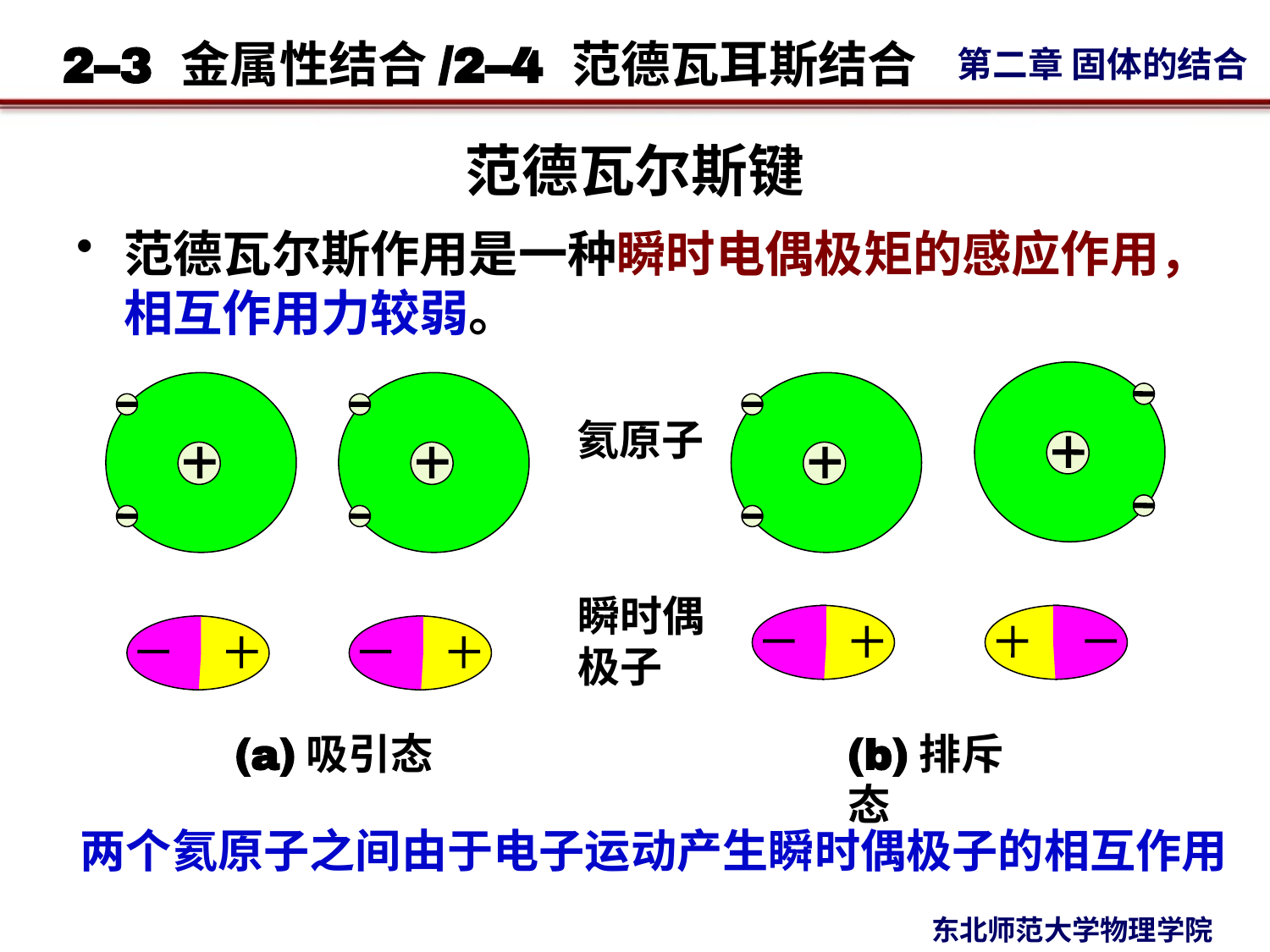

# 范德瓦尔斯键
范德瓦尔斯作用是一种瞬时电偶极矩的感应作用，相互作用力较弱。

氦原子
瞬时偶极子

(a)吸引态
(b)排斥态
两个氦原子之间由于电子运动产生瞬时偶极子的相互作用